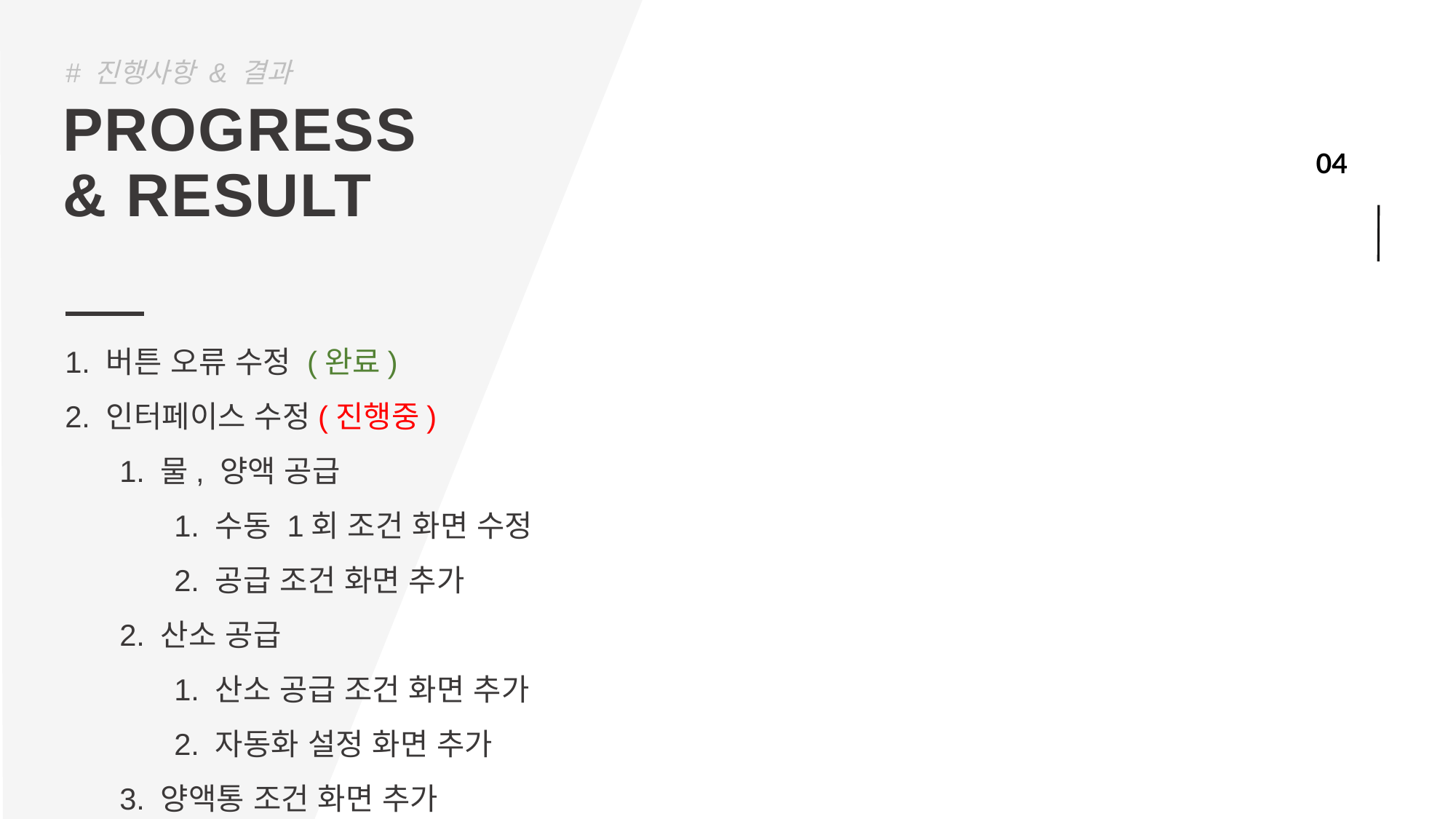

# 진행사항 & 결과
PROGRESS
& RESULT
버튼 오류 수정 (완료)
인터페이스 수정(진행중)
물, 양액 공급
수동 1회 조건 화면 수정
공급 조건 화면 추가
산소 공급
산소 공급 조건 화면 추가
자동화 설정 화면 추가
양액통 조건 화면 추가